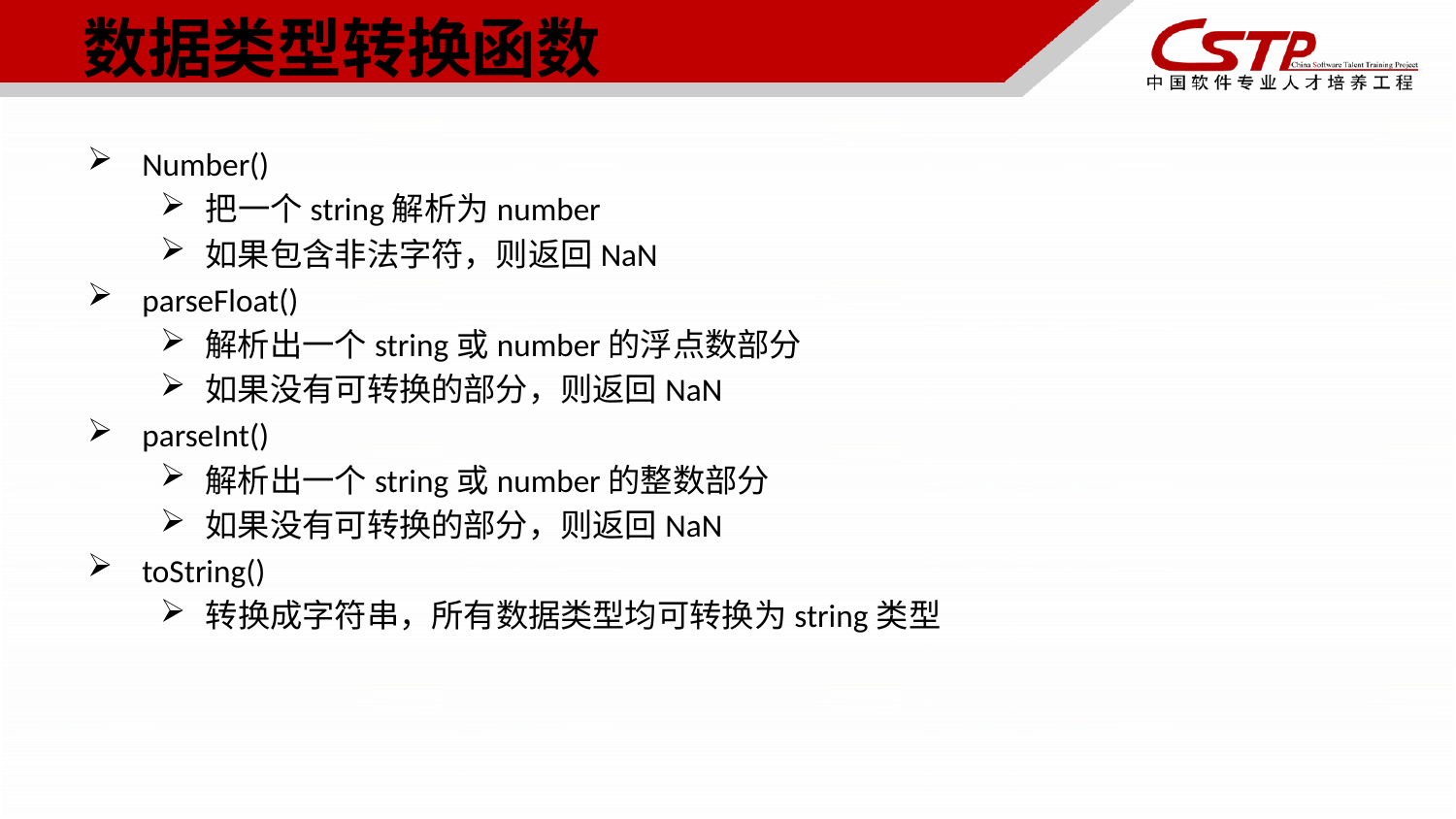

# 数据类型转换函数
Number()
把一个string解析为number
如果包含非法字符，则返回NaN
parseFloat()
解析出一个string或number的浮点数部分
如果没有可转换的部分，则返回NaN
parseInt()
解析出一个string或number的整数部分
如果没有可转换的部分，则返回NaN
toString()
转换成字符串，所有数据类型均可转换为string类型